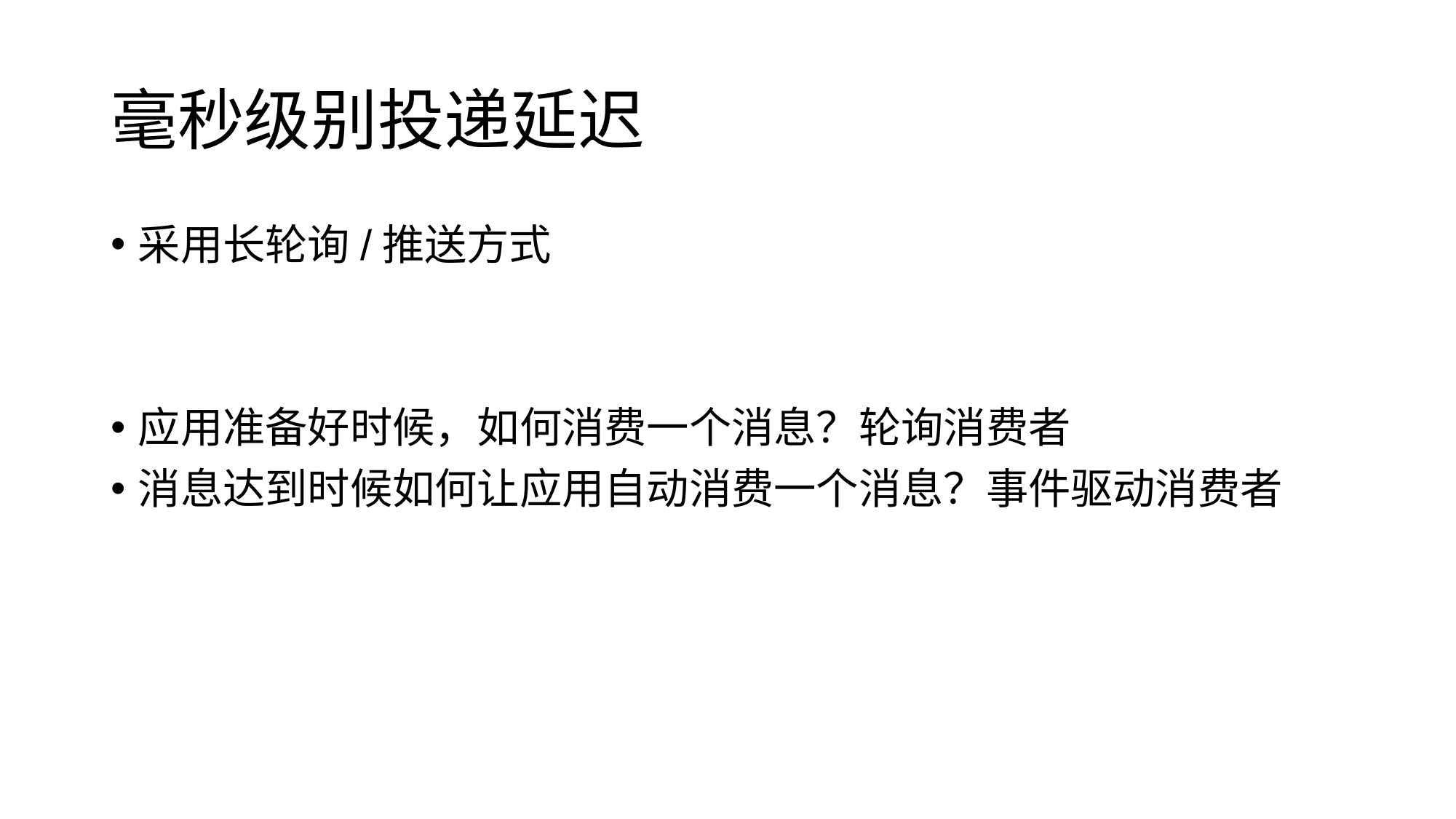

# 毫秒级别投递延迟
采用长轮询/推送方式

应用准备好时候，如何消费一个消息？轮询消费者
消息达到时候如何让应用自动消费一个消息？事件驱动消费者